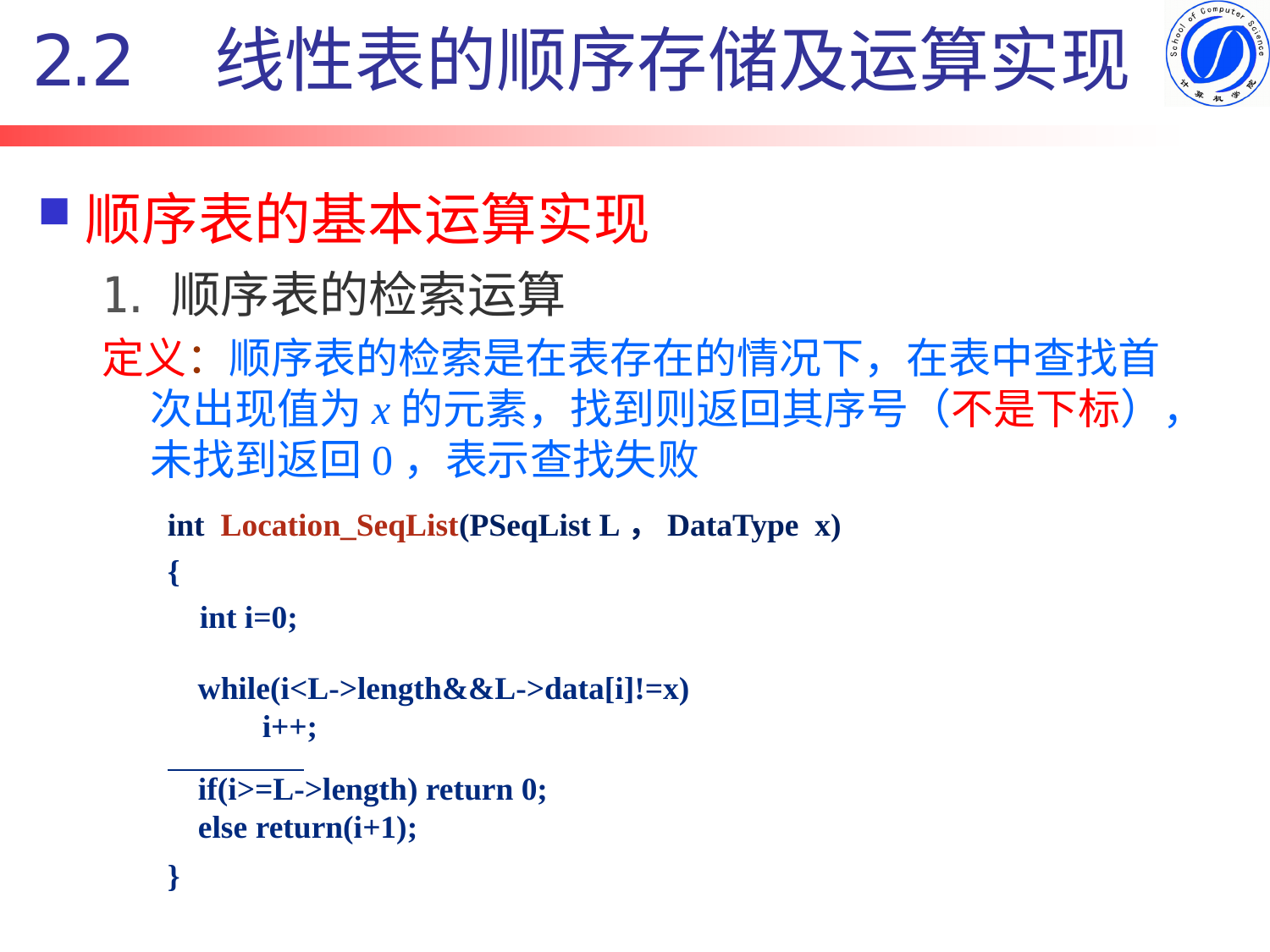

2.2   线性表的顺序存储及运算实现
# 顺序表的基本运算实现
1. 顺序表的检索运算
定义：顺序表的检索是在表存在的情况下，在表中查找首次出现值为x的元素，找到则返回其序号（不是下标），未找到返回0，表示查找失败
int  Location_SeqList(PSeqList L，DataType  x)
{
    int i=0;

}
while(i<L->length&&L->data[i]!=x)
        i++;
if(i>=L->length) return 0;
else return(i+1);